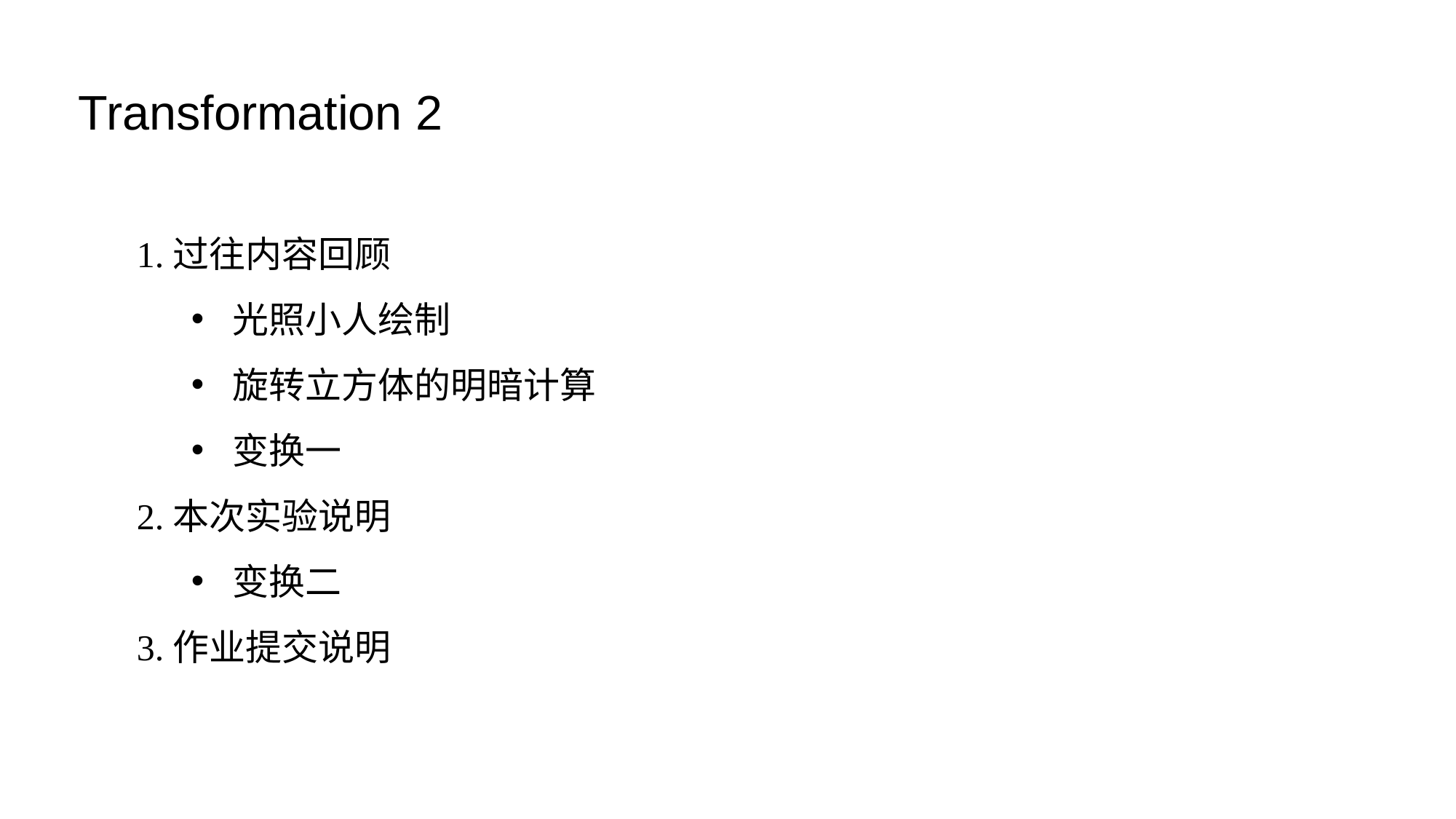

Transformation 2
1.过往内容回顾
光照小人绘制
旋转立方体的明暗计算
变换一
2.本次实验说明
变换二
3.作业提交说明